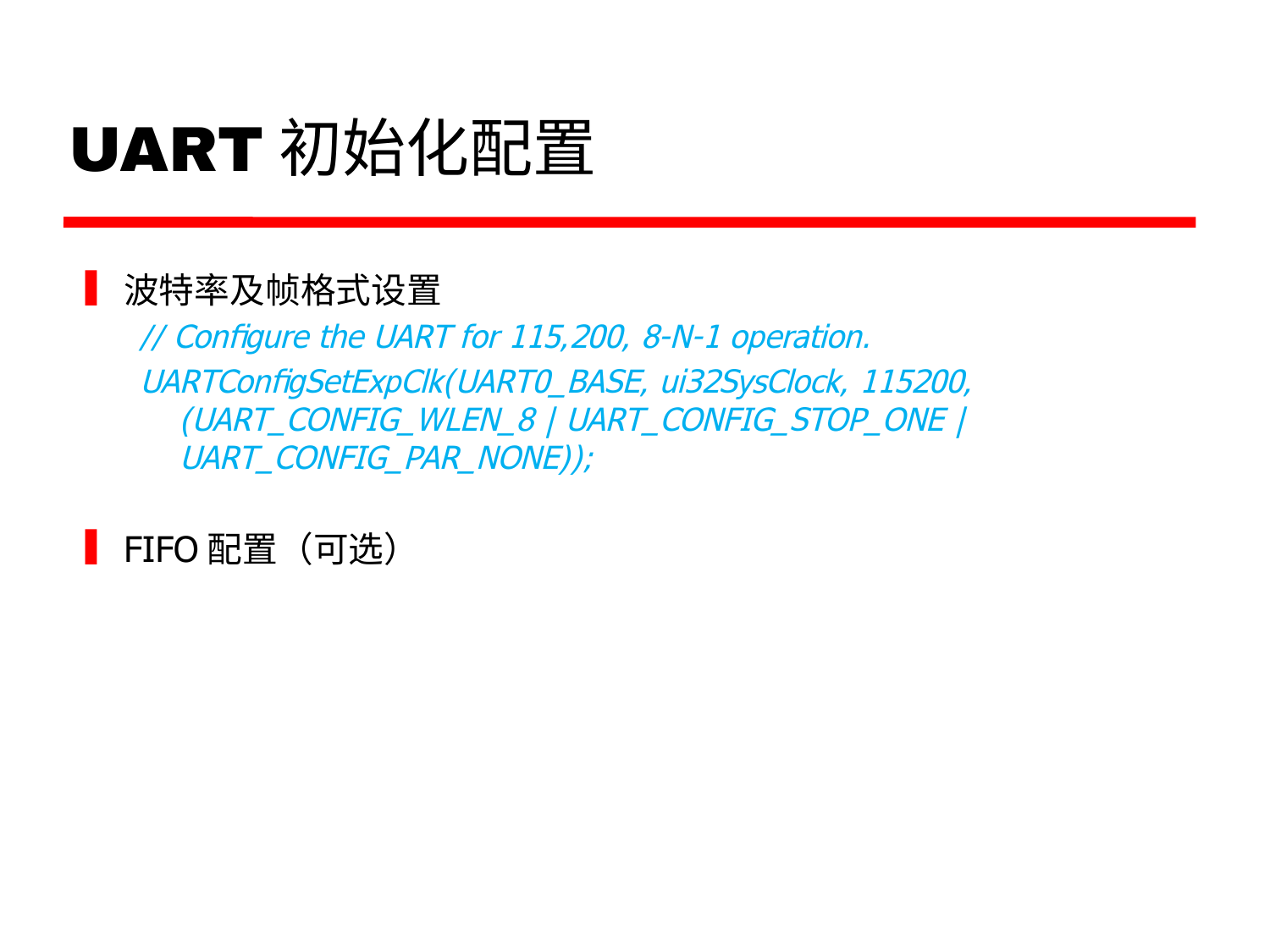

# UART初始化配置
波特率及帧格式设置
// Configure the UART for 115,200, 8-N-1 operation.
UARTConfigSetExpClk(UART0_BASE, ui32SysClock, 115200, (UART_CONFIG_WLEN_8 | UART_CONFIG_STOP_ONE |UART_CONFIG_PAR_NONE));

FIFO配置（可选）